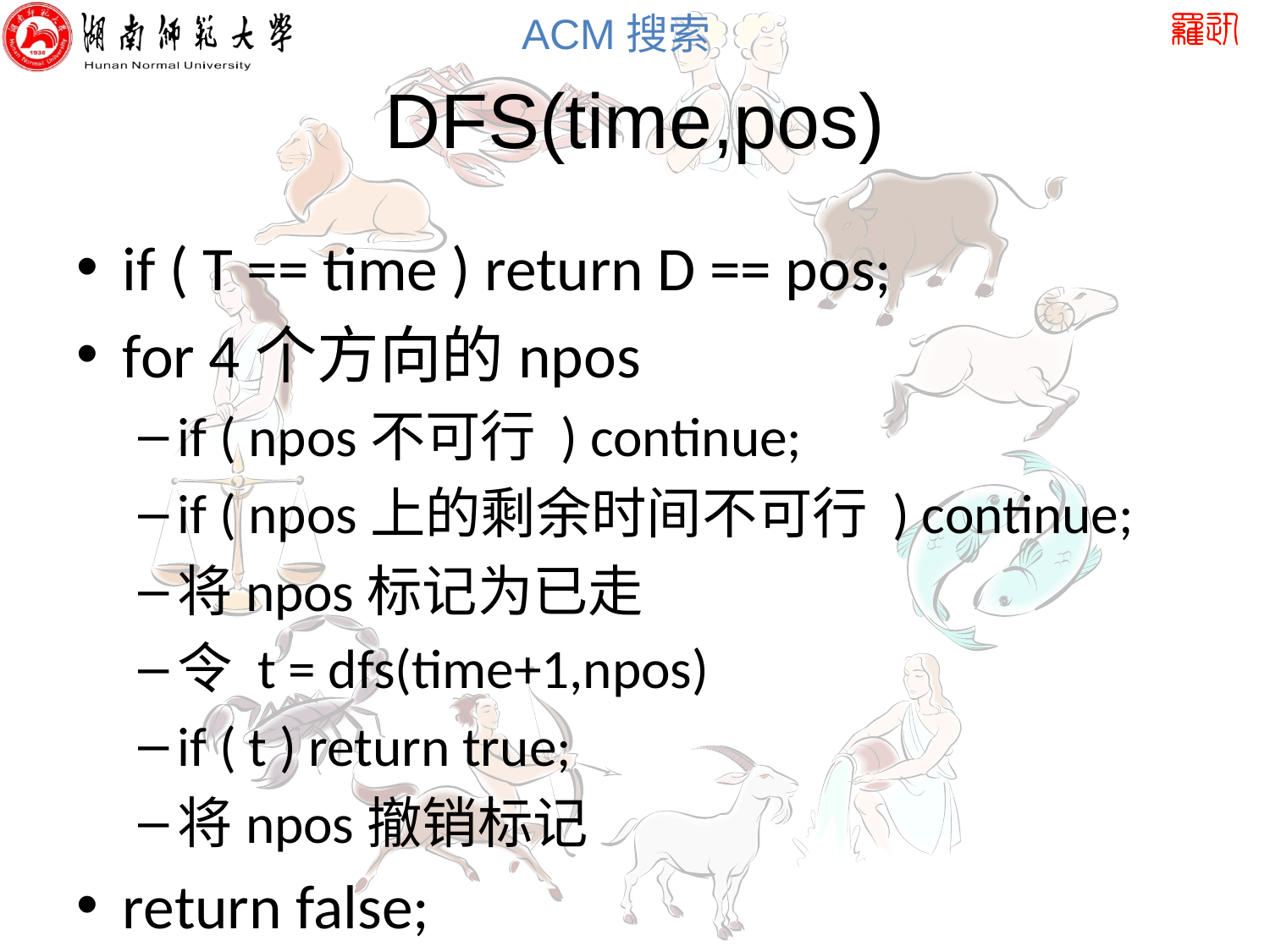

# DFS(time,pos)
if ( T == time ) return D == pos;
for 4个方向的npos
if ( npos不可行 ) continue;
if ( npos上的剩余时间不可行 ) continue;
将npos标记为已走
令 t = dfs(time+1,npos)
if ( t ) return true;
将npos撤销标记
return false;